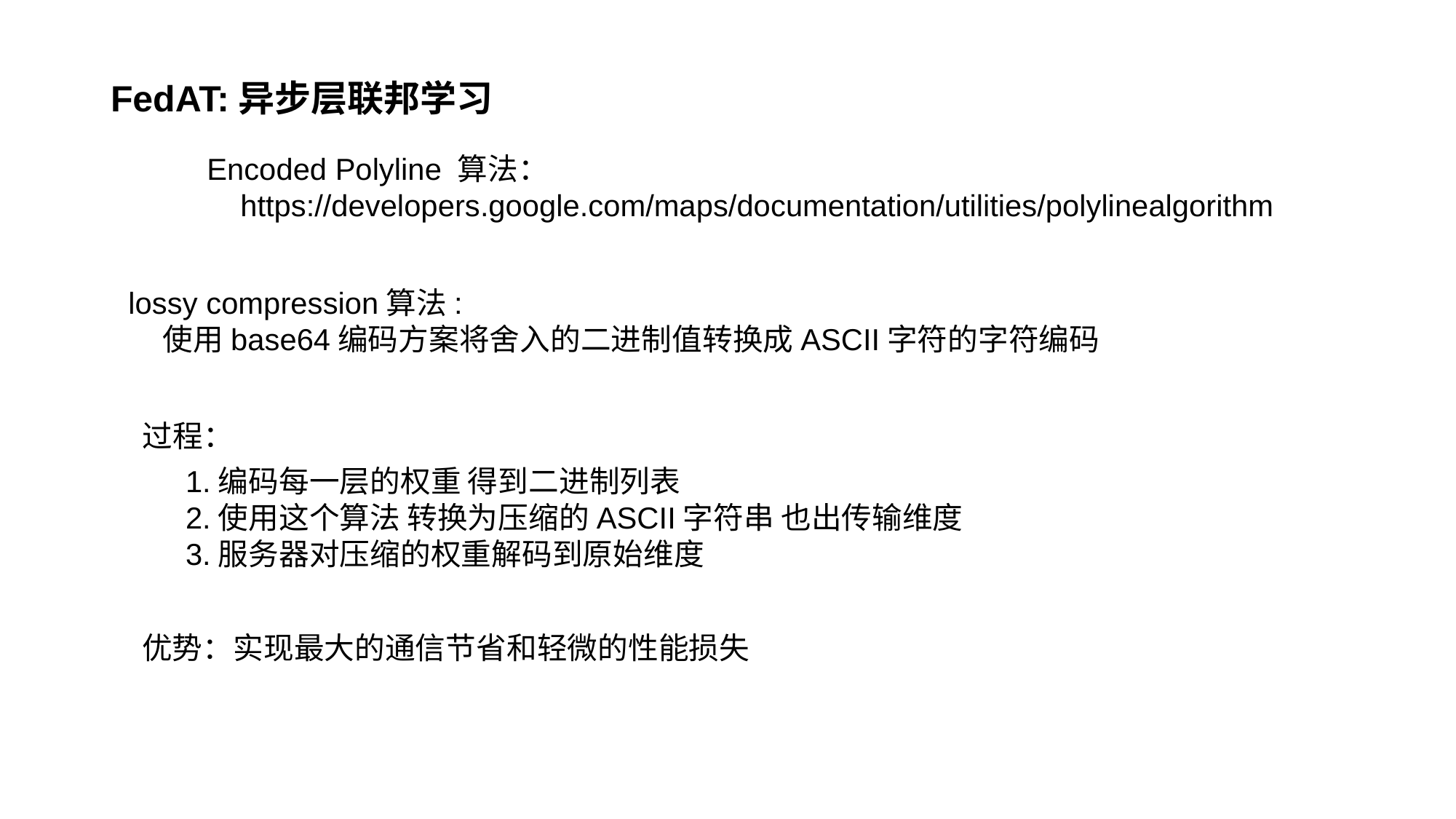

FedAT:异步层联邦学习
Encoded Polyline 算法：
    https://developers.google.com/maps/documentation/utilities/polylinealgorithm
lossy compression算法:
    使用base64编码方案将舍入的二进制值转换成ASCII字符的字符编码
过程：

1.编码每一层的权重 得到二进制列表
2.使用这个算法 转换为压缩的ASCII字符串 也出传输维度
3.服务器对压缩的权重解码到原始维度
优势：实现最大的通信节省和轻微的性能损失